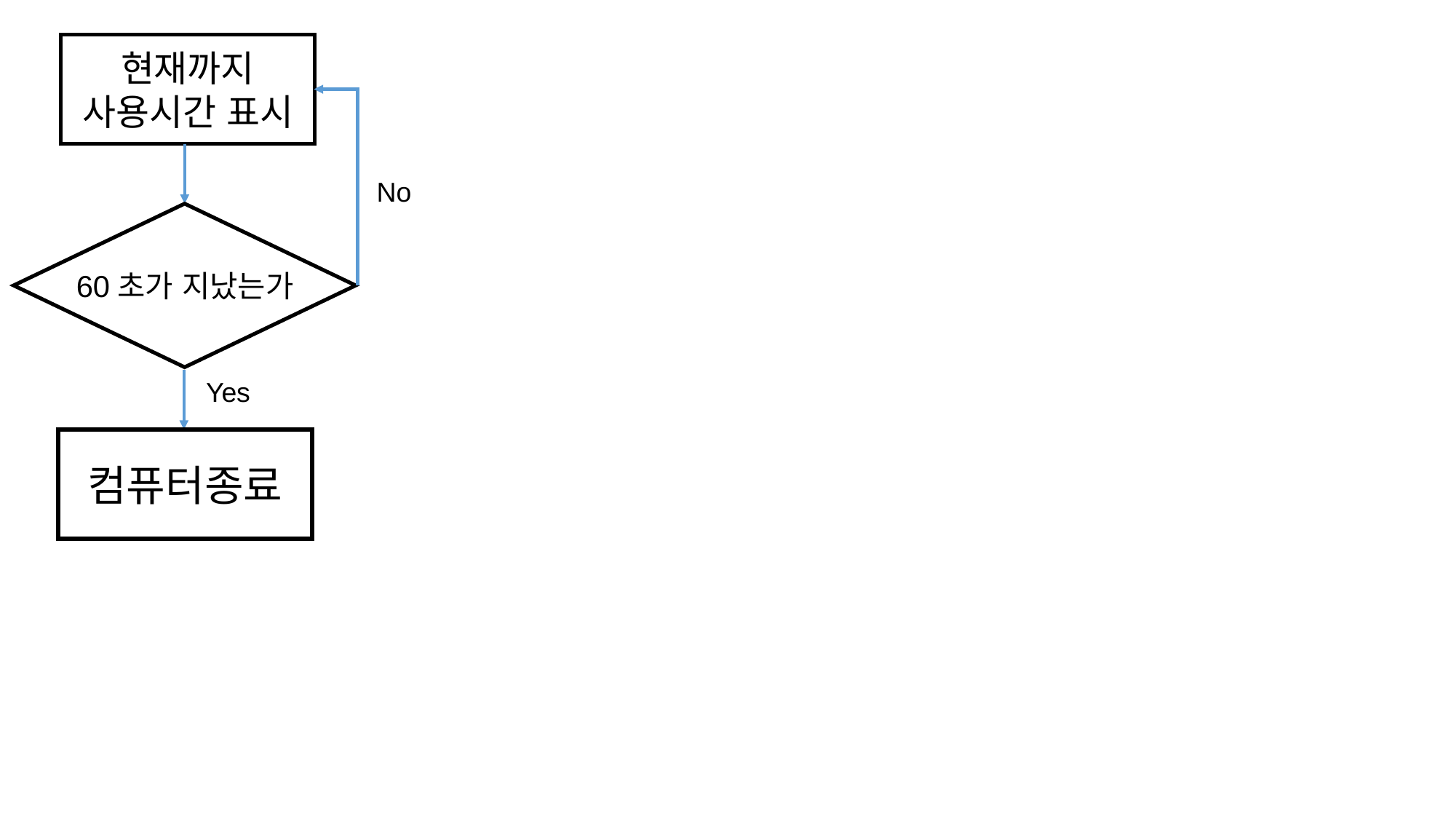

현재까지
사용시간 표시
No

60초가 지났는가
Yes

컴퓨터종료